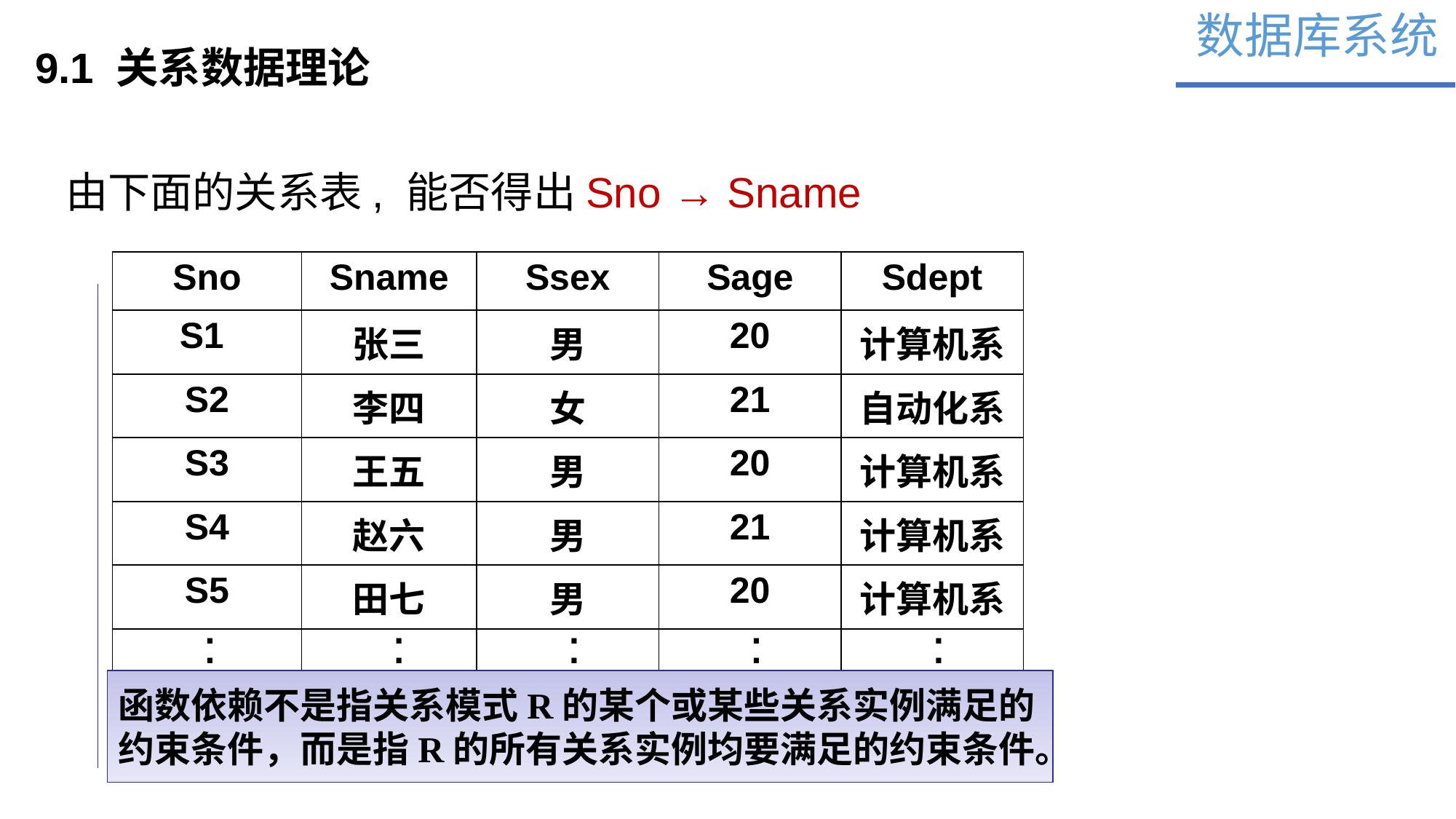

数据库系统
9.1 关系数据理论

由下面的关系表, 能否得出Sno → Sname
| Sno | Sname | Ssex | Sage | Sdept |
| --- | --- | --- | --- | --- |
| S1 | 张三 | 男 | 20 | 计算机系 |
| S2 | 李四 | 女 | 21 | 自动化系 |
| S3 | 王五 | 男 | 20 | 计算机系 |
| S4 | 赵六 | 男 | 21 | 计算机系 |
| S5 | 田七 | 男 | 20 | 计算机系 |
| . . . | . . . | . . . | . . . | . . . |
函数依赖不是指关系模式R的某个或某些关系实例满足的约束条件，而是指R的所有关系实例均要满足的约束条件。